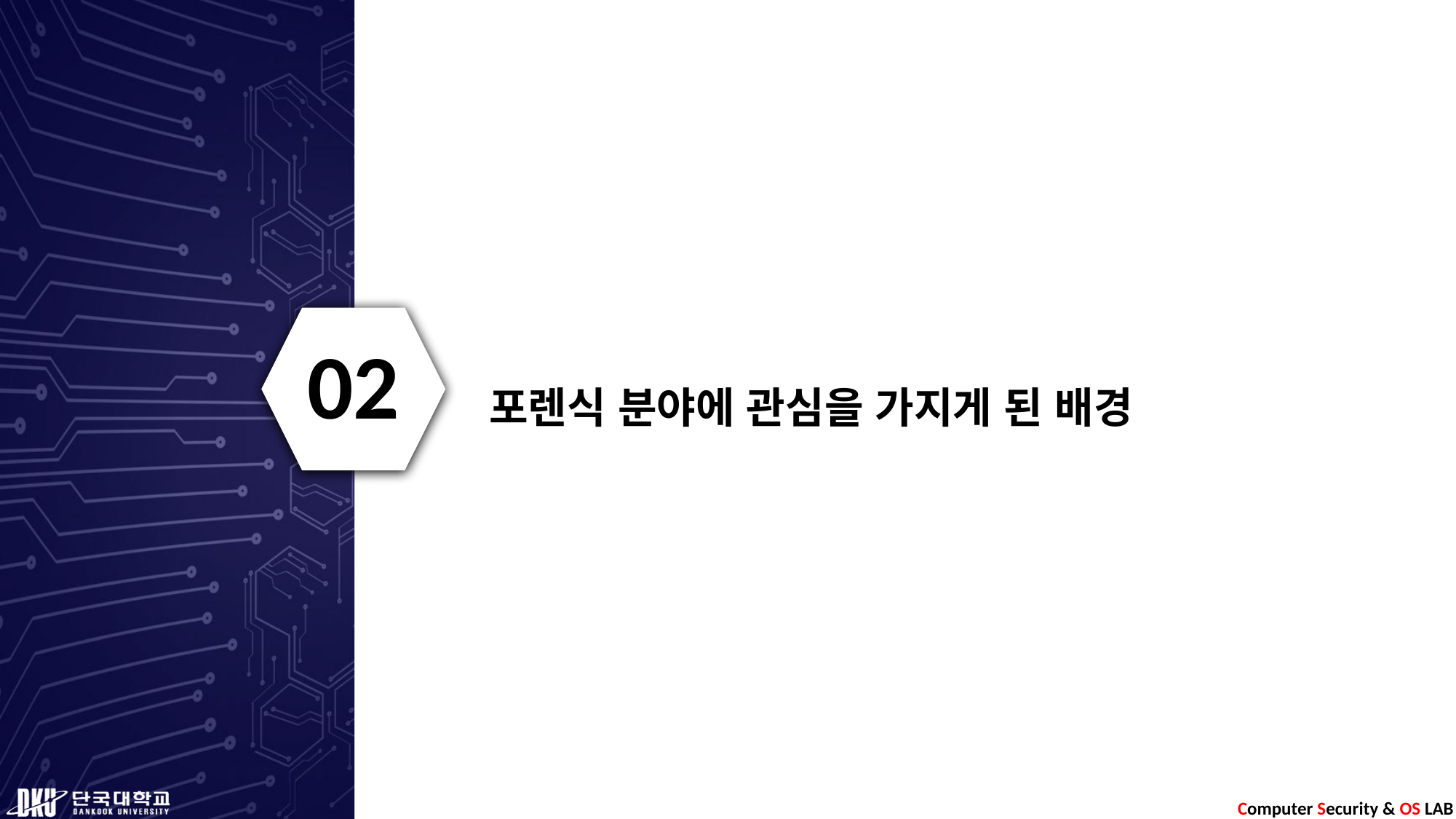

02
포렌식 분야에 관심을 가지게 된 배경야에 관심을 가지게 된 배경포렌식 분야에 관심을 가지게 된 배경식 분야에 관심을 가지게 된 배경